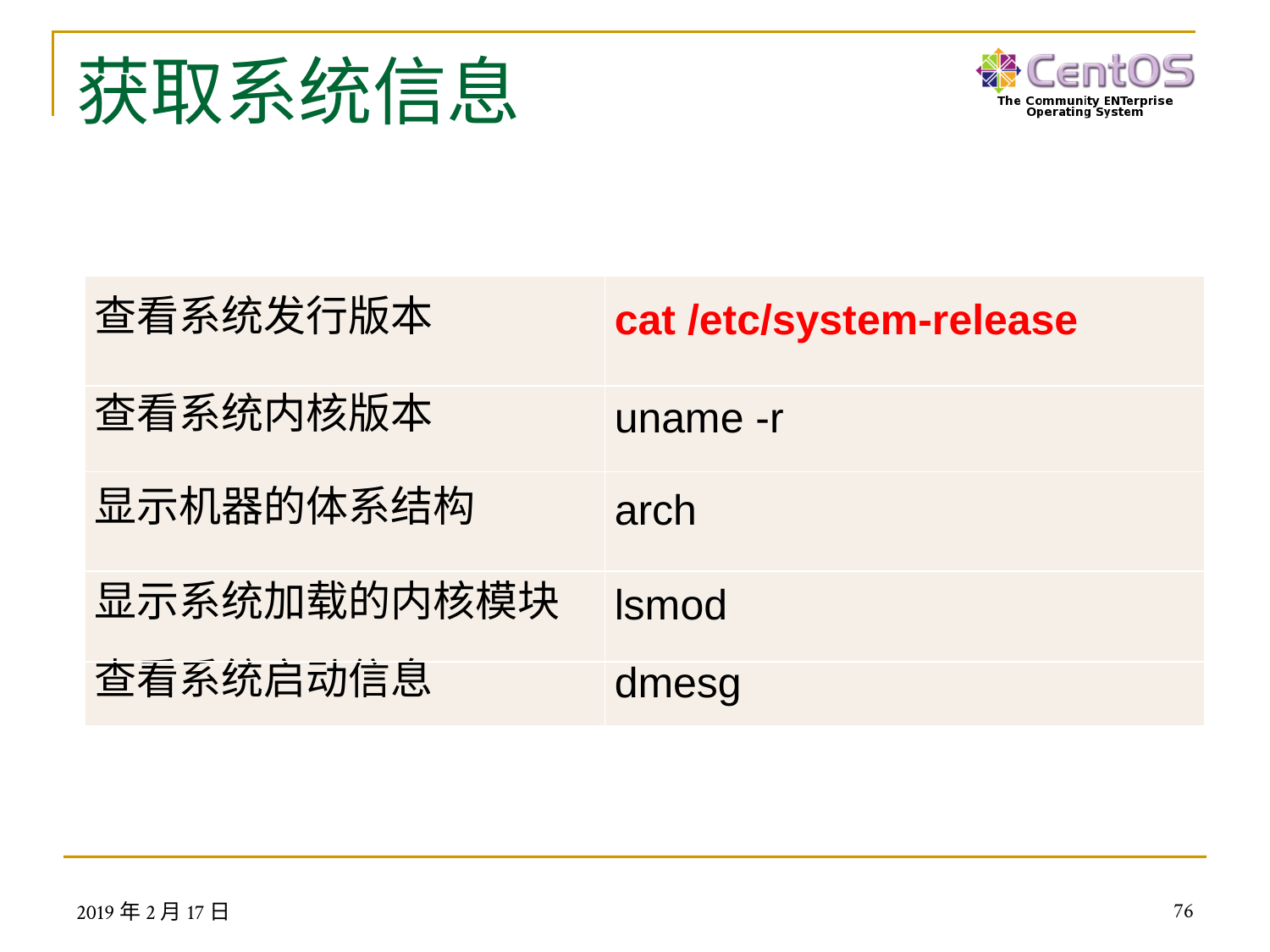

# 获取系统信息
| 查看系统发行版本 | cat /etc/system-release |
| --- | --- |
| 查看系统内核版本 | uname -r |
| 显示机器的体系结构 | arch |
| 显示系统加载的内核模块 | lsmod |
| 查看系统启动信息 | dmesg |

2019年2月17日
76